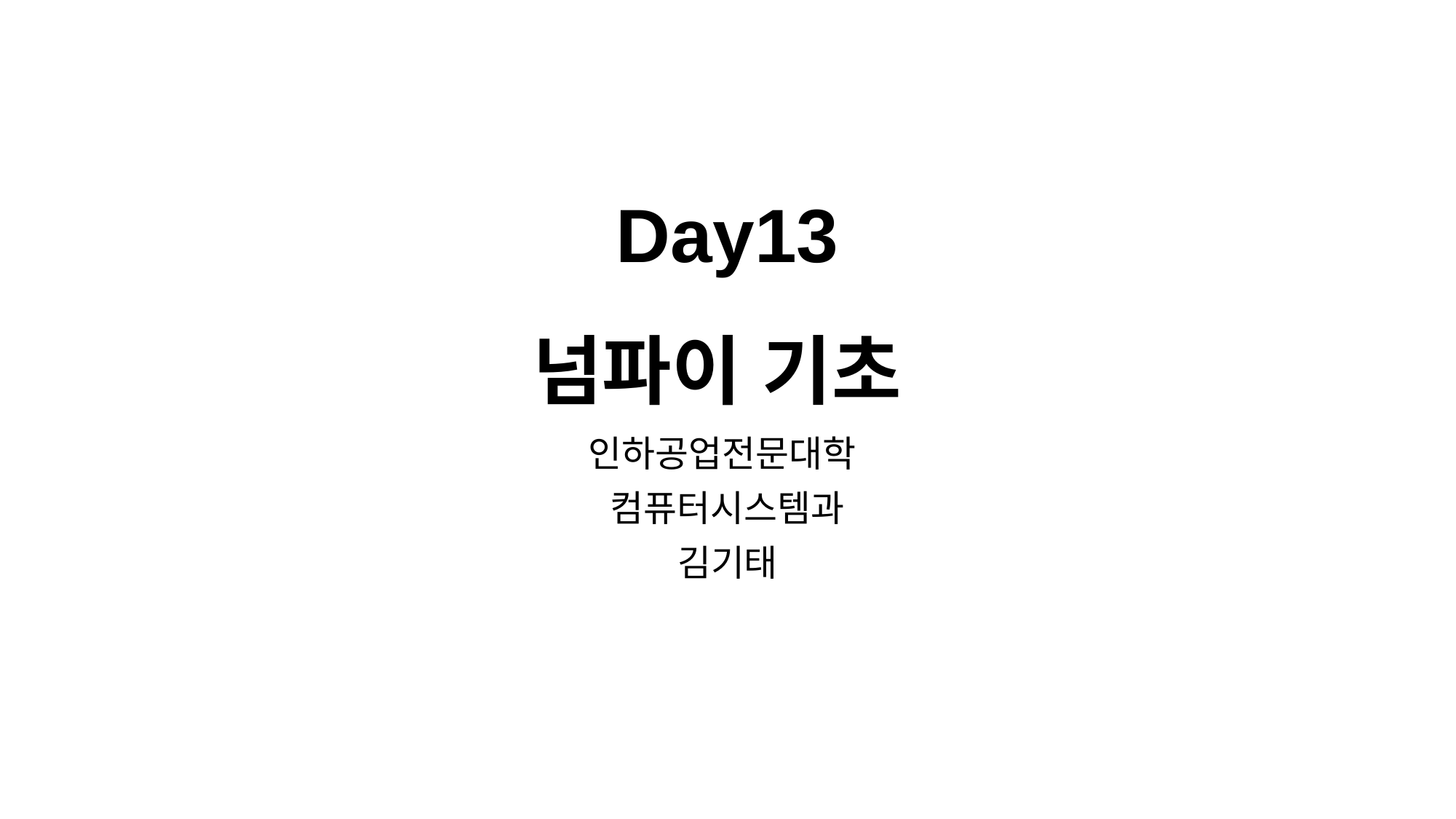

# Day13 넘파이 기초
인하공업전문대학
컴퓨터시스템과
김기태